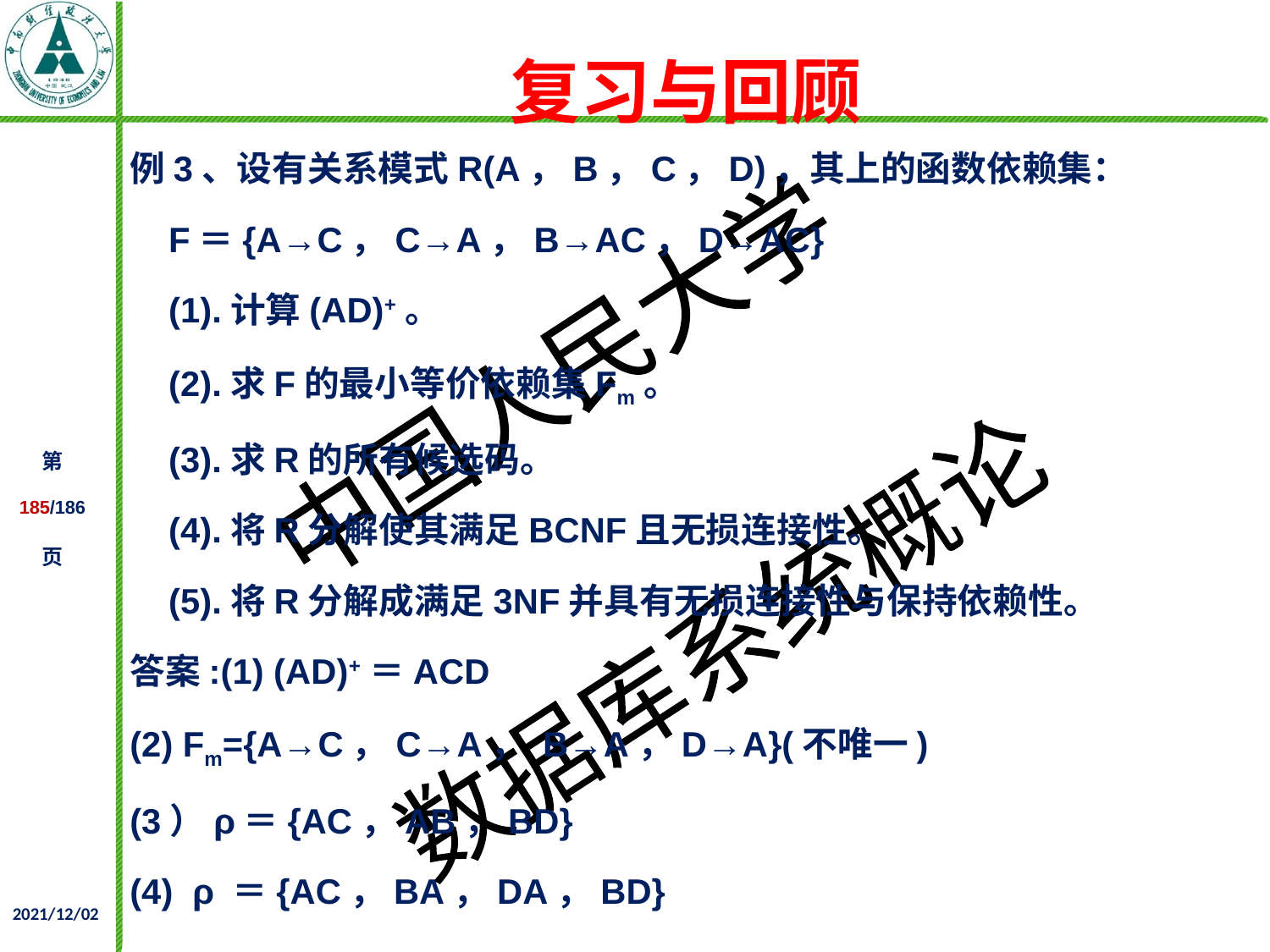

# 复习与回顾
例3、设有关系模式R(A，B，C，D)，其上的函数依赖集：
    F＝{A→C，C→A，B→AC，D→AC}
    (1).计算(AD)+。
    (2).求F的最小等价依赖集Fm。
    (3).求R的所有候选码。
    (4).将R分解使其满足BCNF且无损连接性。
    (5).将R分解成满足3NF并具有无损连接性与保持依赖性。
答案:(1) (AD)+＝ACD
(2) Fm={A→C，C→A， B→A，D→A}(不唯一)
(3）ρ＝{AC，AB，BD}
(4)  ρ ＝{AC，BA，DA，BD}
2021/12/02